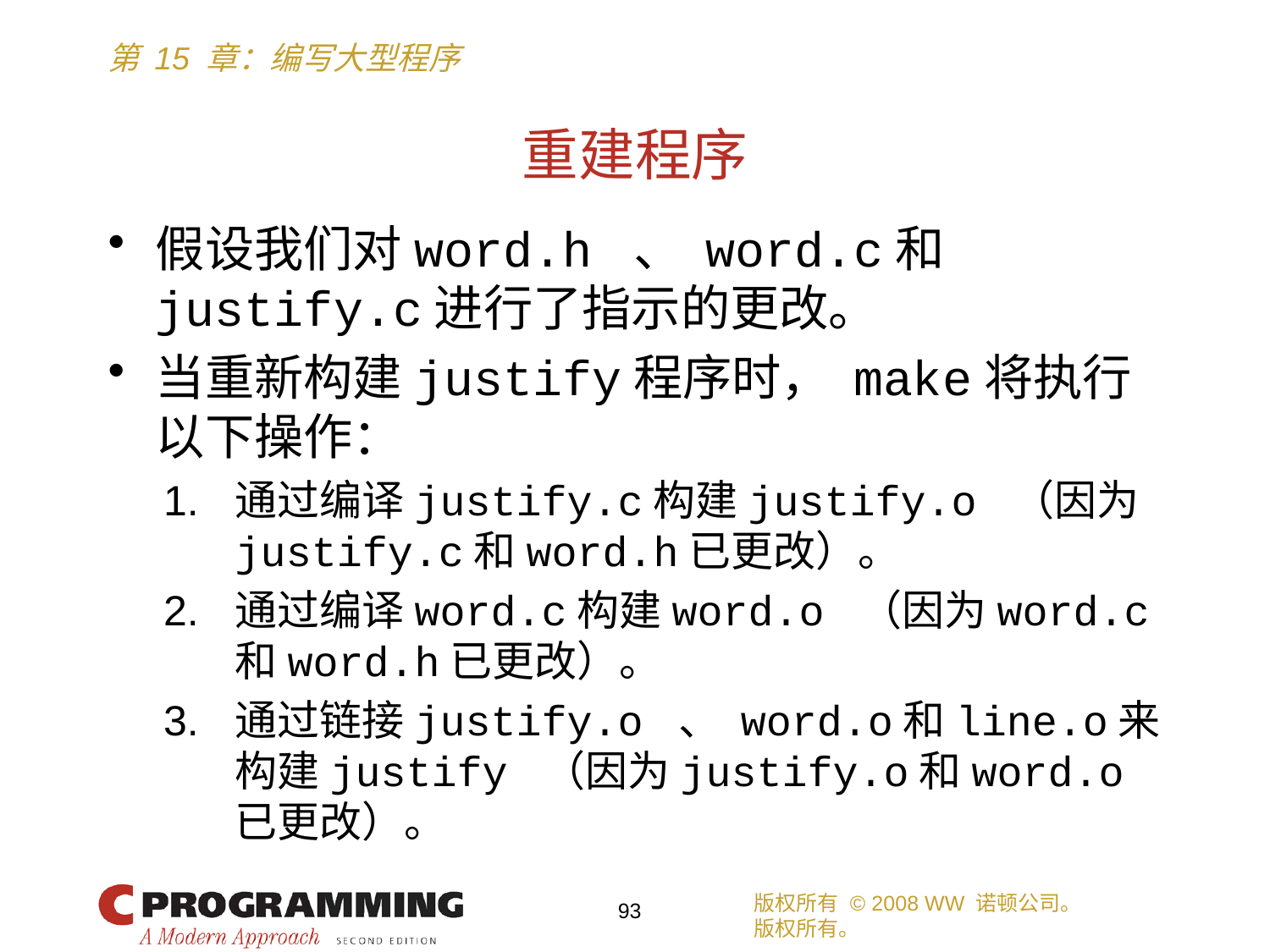

# 重建程序
假设我们对word.h 、 word.c和justify.c进行了指示的更改。
当重新构建justify程序时， make将执行以下操作：
通过编译justify.c构建justify.o （因为justify.c和word.h已更改）。
通过编译word.c构建word.o （因为word.c和word.h已更改）。
通过链接justify.o 、 word.o和line.o来构建justify （因为justify.o和word.o已更改）。
版权所有 © 2008 WW 诺顿公司。
版权所有。
93